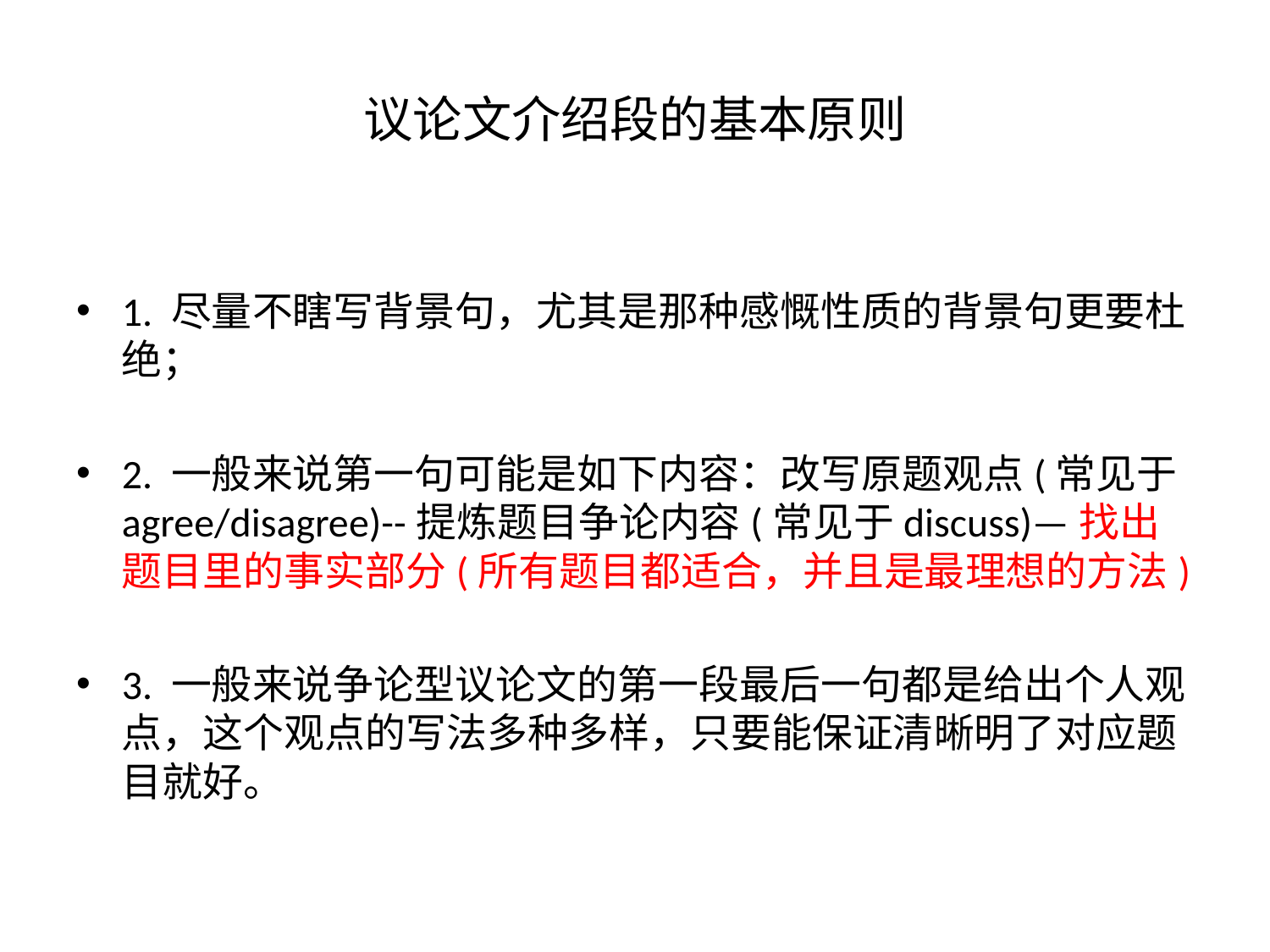

# 议论文介绍段的基本原则

1. 尽量不瞎写背景句，尤其是那种感慨性质的背景句更要杜绝；

2. 一般来说第一句可能是如下内容：改写原题观点(常见于agree/disagree)--提炼题目争论内容(常见于discuss)—找出题目里的事实部分(所有题目都适合，并且是最理想的方法)

3. 一般来说争论型议论文的第一段最后一句都是给出个人观点，这个观点的写法多种多样，只要能保证清晰明了对应题目就好。